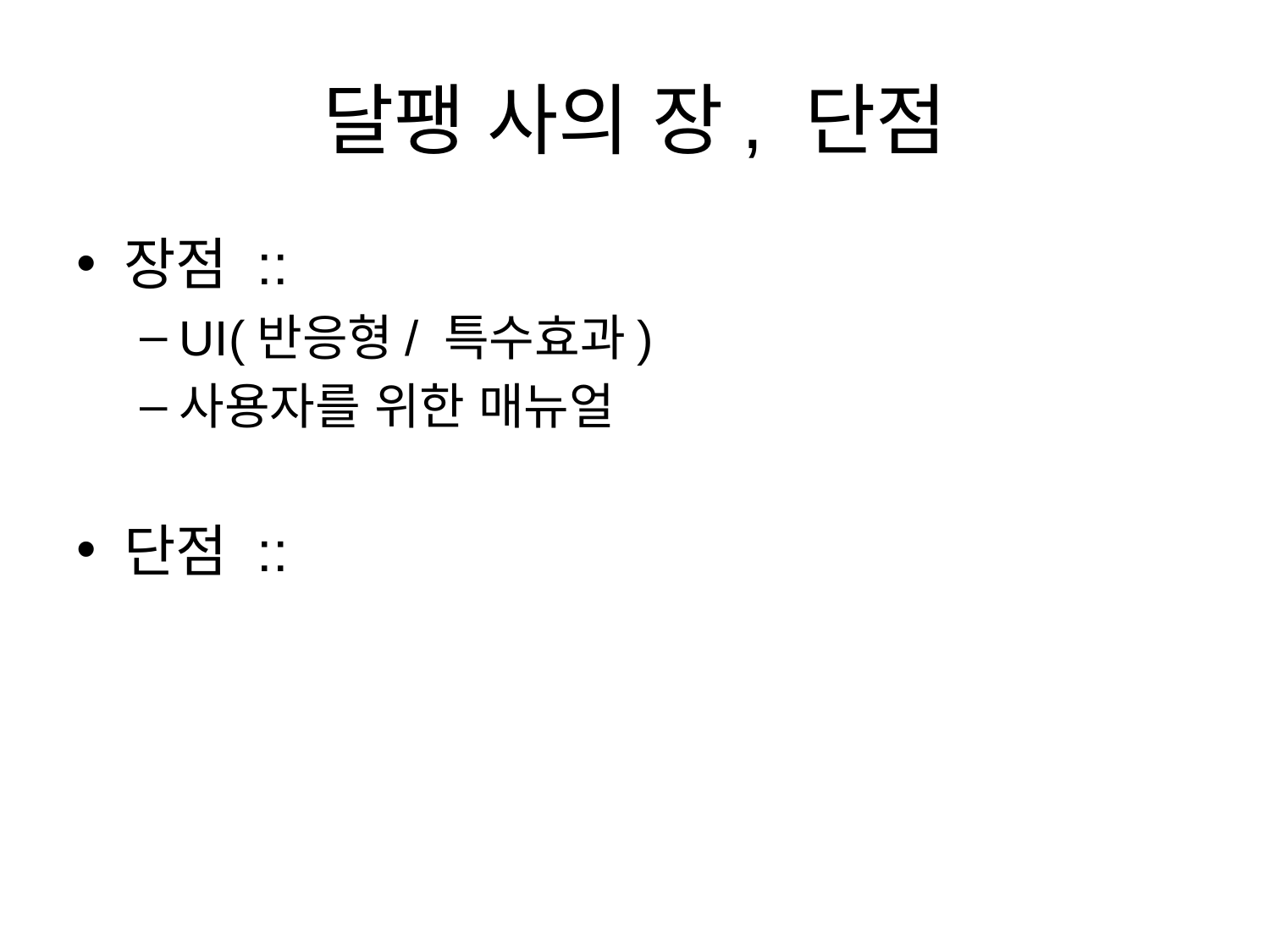

# 달팽 사의 장, 단점
장점 ::
UI(반응형/ 특수효과)
사용자를 위한 매뉴얼

단점 ::